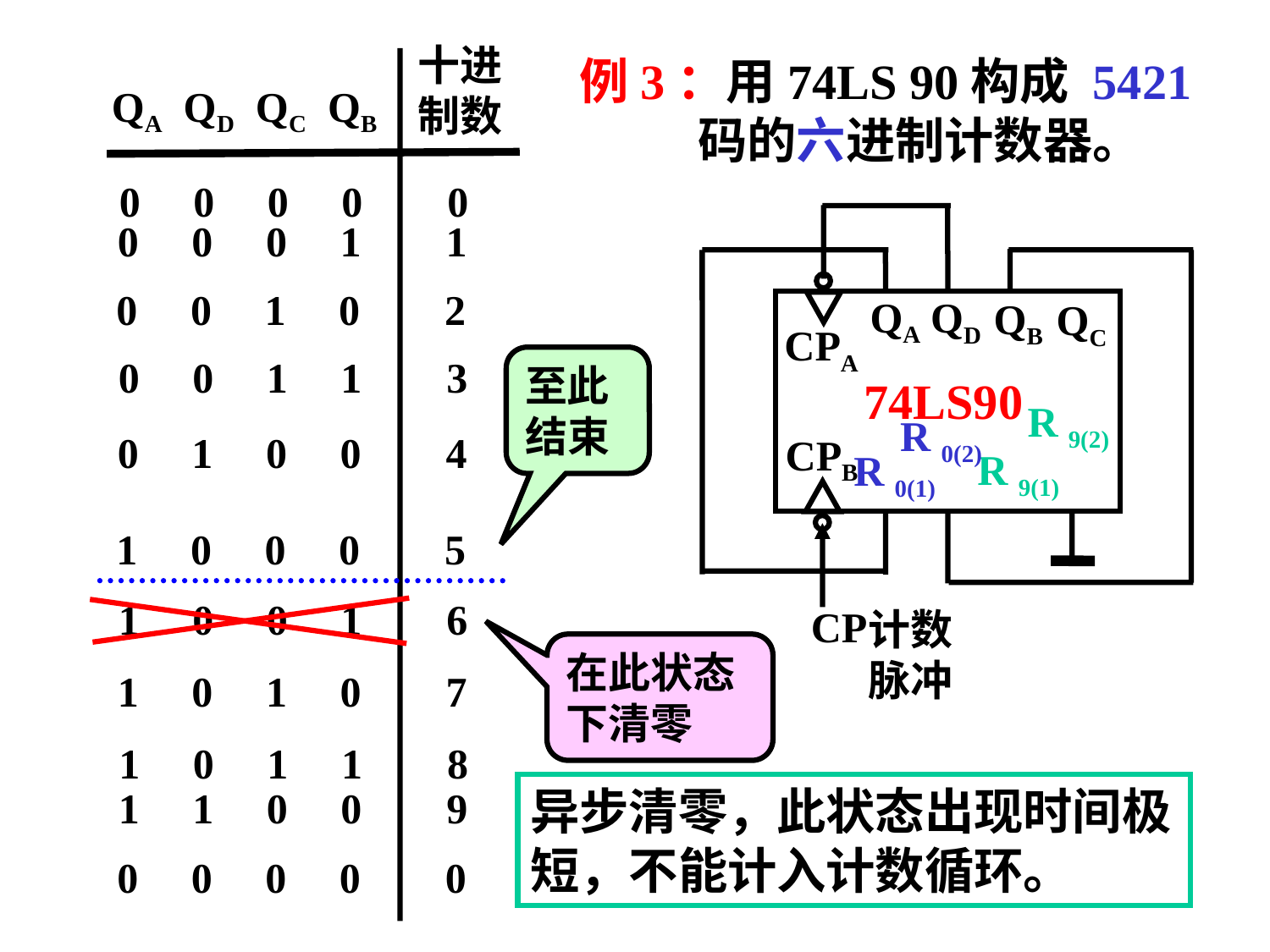

十进 制数

QA  QD  QC  QB

 0     0     0     0        0

 0     0     0     1        1
  0     0     1     0        2
 0     0     1     1        3
 0     1     0     0        4
  1     0     0     0        5
 1     0     0     1        6
 1     0     1     0        7
 1     0     1     1        8
 1     1     0     0        9
  0     0     0     0        0
例3：用74LS 90构成 5421 码的六进制计数器。

QA
QD
QB
QC

CPA
74LS90
R 9(2)
R 0(2)
CPB
R 9(1)
R 0(1)

CP
计数 脉冲
至此结束

在此状态下清零
异步清零，此状态出现时间极短，不能计入计数循环。